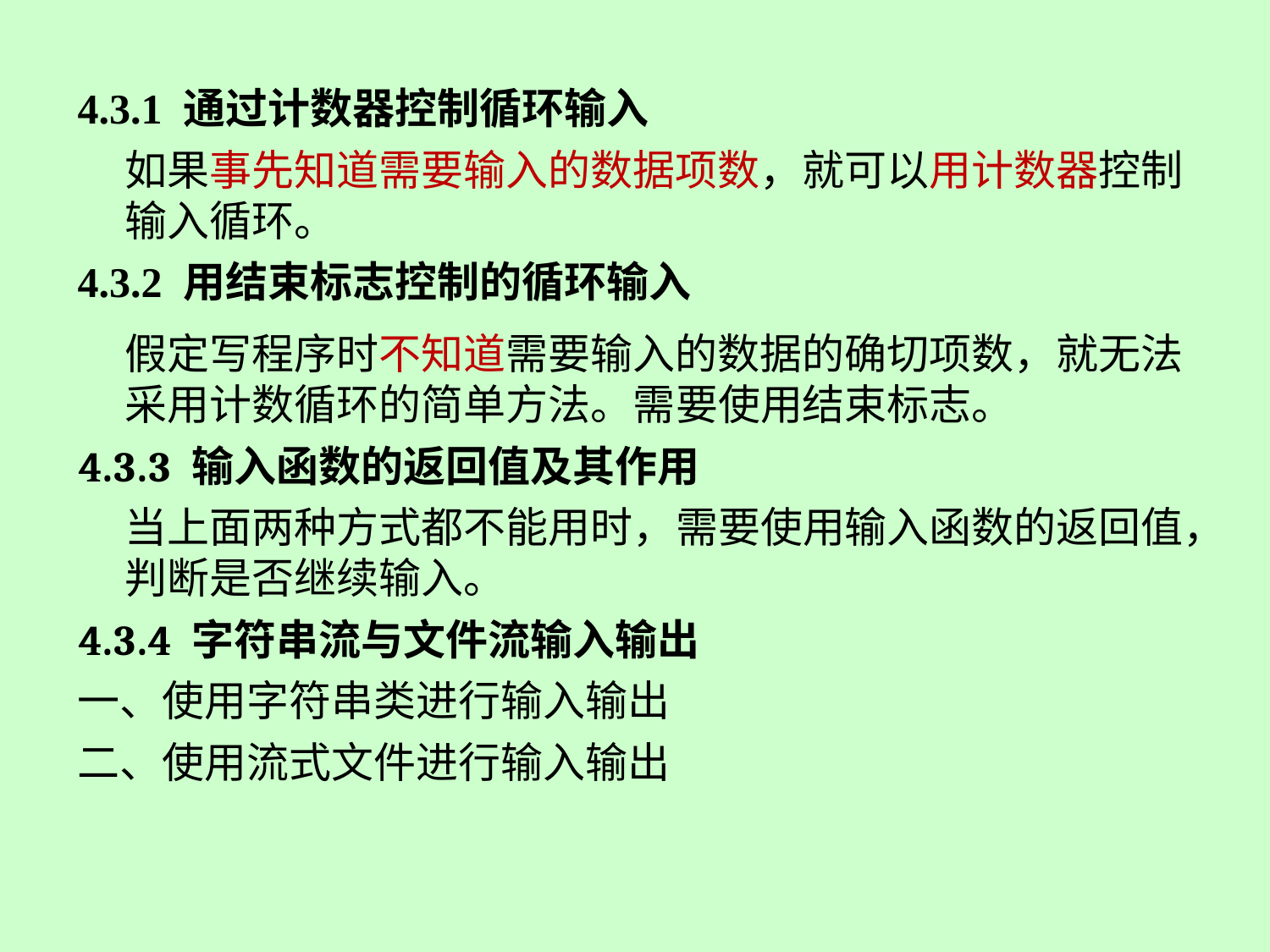

4.3.1 通过计数器控制循环输入
	如果事先知道需要输入的数据项数，就可以用计数器控制输入循环。
4.3.2 用结束标志控制的循环输入
	假定写程序时不知道需要输入的数据的确切项数，就无法采用计数循环的简单方法。需要使用结束标志。
4.3.3 输入函数的返回值及其作用
	当上面两种方式都不能用时，需要使用输入函数的返回值，判断是否继续输入。
4.3.4 字符串流与文件流输入输出
一、使用字符串类进行输入输出
二、使用流式文件进行输入输出

57